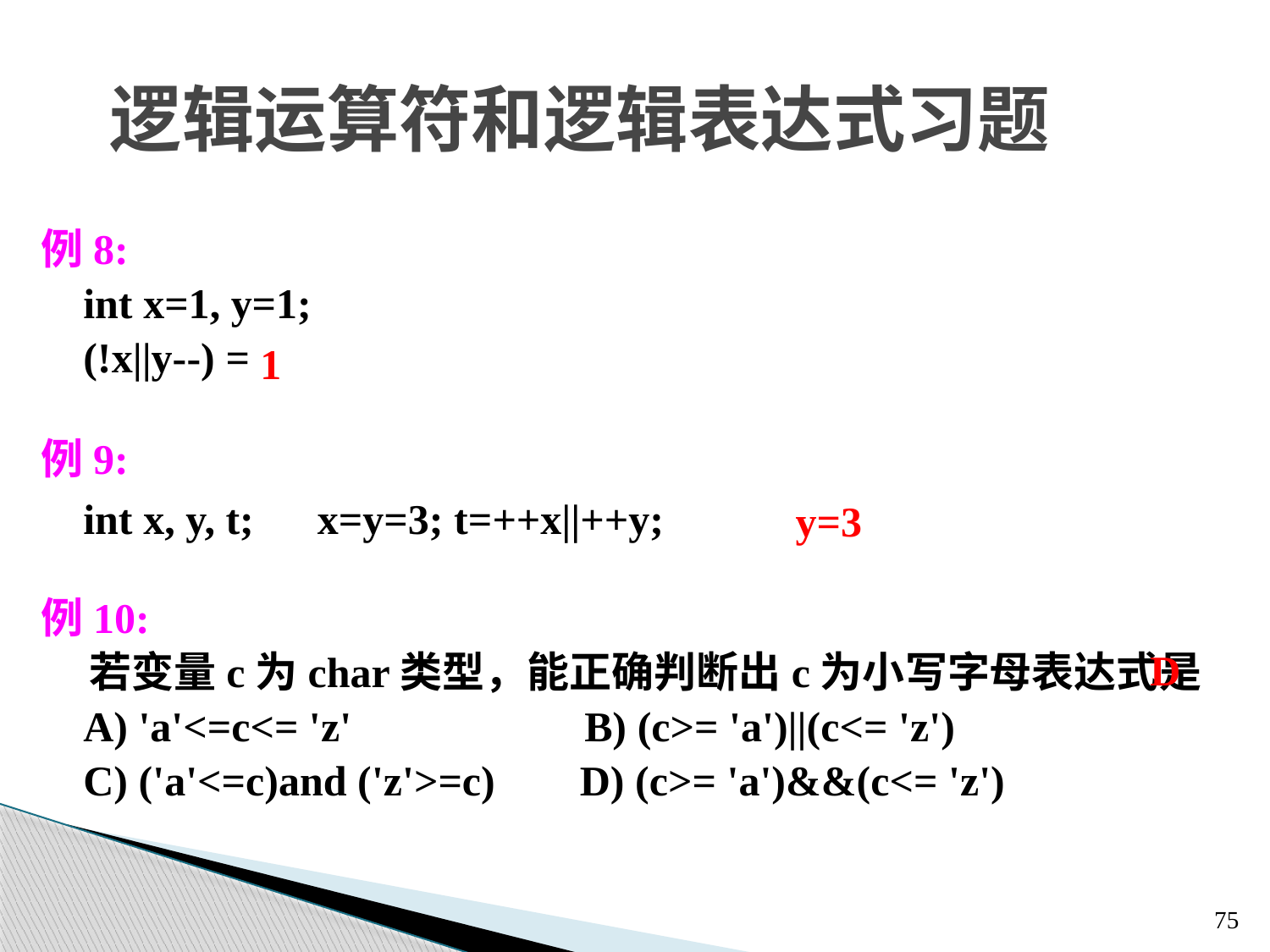

# 逻辑运算符和逻辑表达式习题
例8:
    int x=1, y=1;
    (!x||y--) =

1
例9:
    int x, y, t;      x=y=3; t=++x||++y;
y=3
例10:
    若变量c为char类型，能正确判断出c为小写字母表达式是
    A) 'a'<=c<= 'z'                      B) (c>= 'a')||(c<= 'z')
    C) ('a'<=c)and ('z'>=c)        D) (c>= 'a')&&(c<= 'z')
D
75